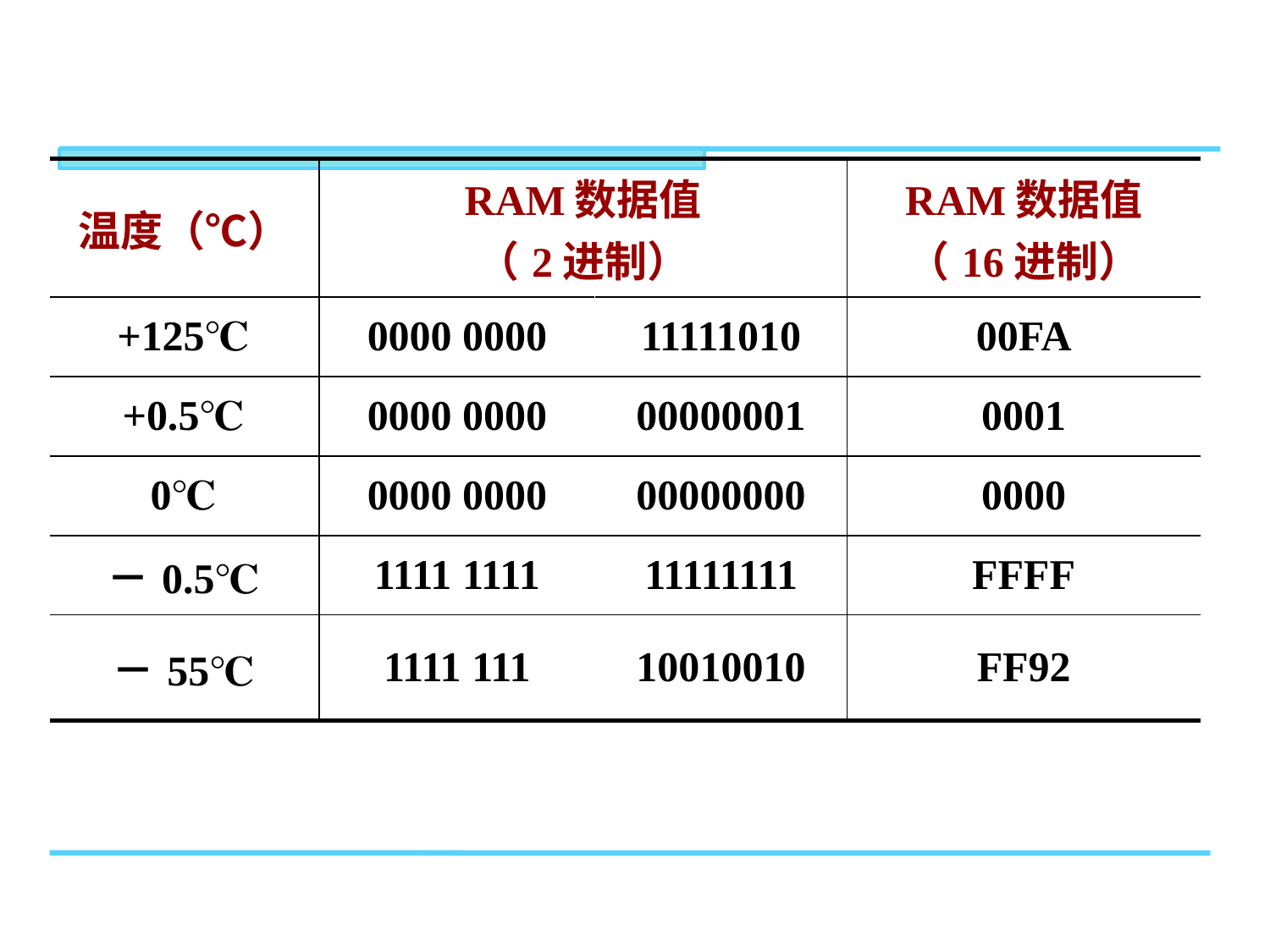

| 温度（℃） | RAM数据值 （2进制） |  | RAM数据值 （16进制） |
| --- | --- | --- | --- |
| +125℃ | 0000 0000 | 11111010 | 00FA |
| +0.5℃ | 0000 0000 | 00000001 | 0001 |
| 0℃ | 0000 0000 | 00000000 | 0000 |
| －0.5℃ | 1111 1111 | 11111111 | FFFF |
| －55℃ | 1111 111 | 10010010 | FF92 |